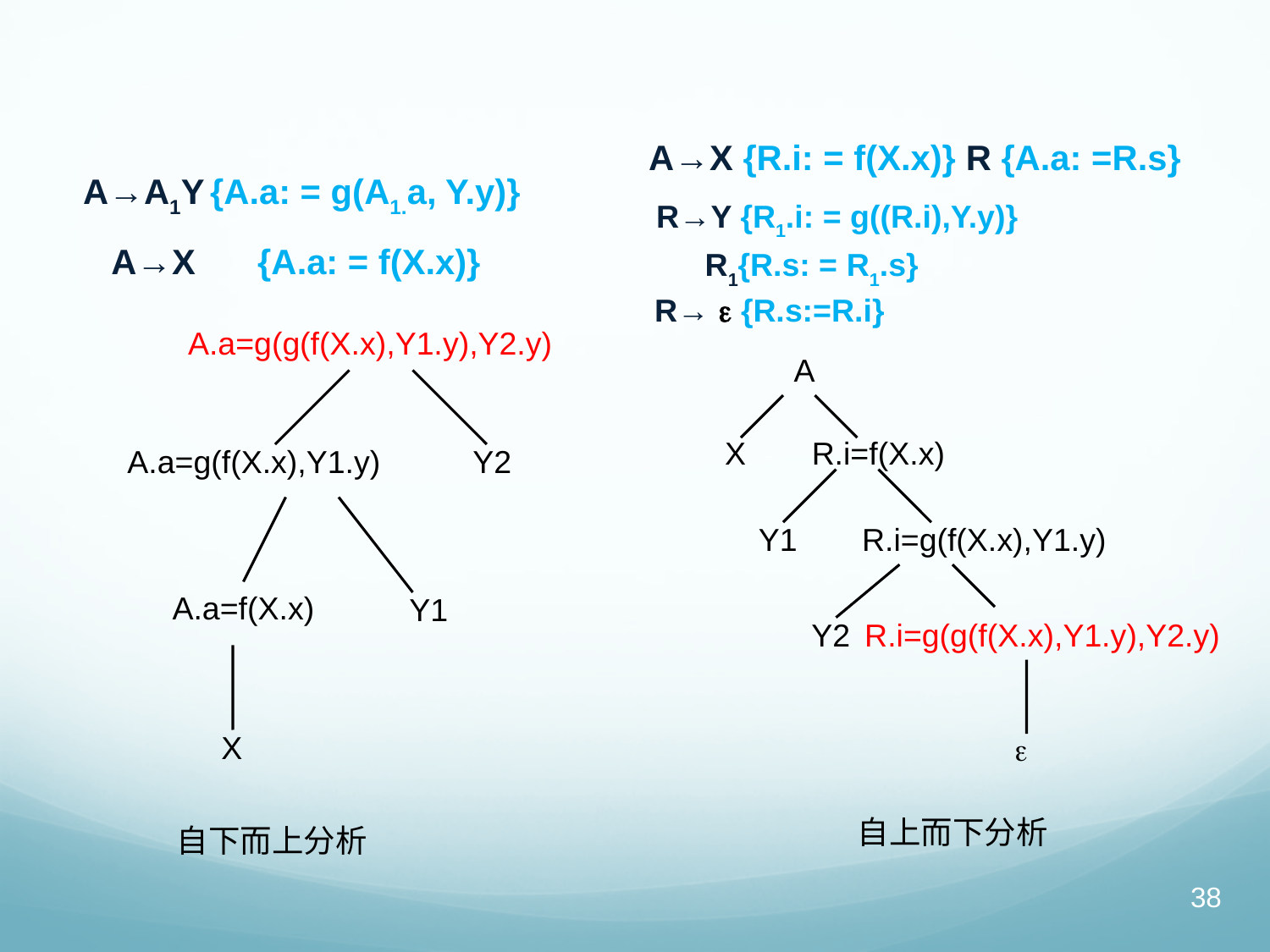

A→X {R.i: = f(X.x)} R {A.a: =R.s}
  R→Y {R1.i: = g((R.i),Y.y)}
       R1{R.s: = R1.s}
  R→ ε {R.s:=R.i}
A→A1Y	{A.a: = g(A1.a, Y.y)}
A→X	  {A.a: = f(X.x)}

A.a=g(g(f(X.x),Y1.y),Y2.y)

A.a=g(f(X.x),Y1.y)
Y2

A.a=f(X.x)
Y1

 X
 自下而上分析
A

X
R.i=f(X.x)

Y1
R.i=g(f(X.x),Y1.y)

Y2
R.i=g(g(f(X.x),Y1.y),Y2.y)

ε
自上而下分析
38